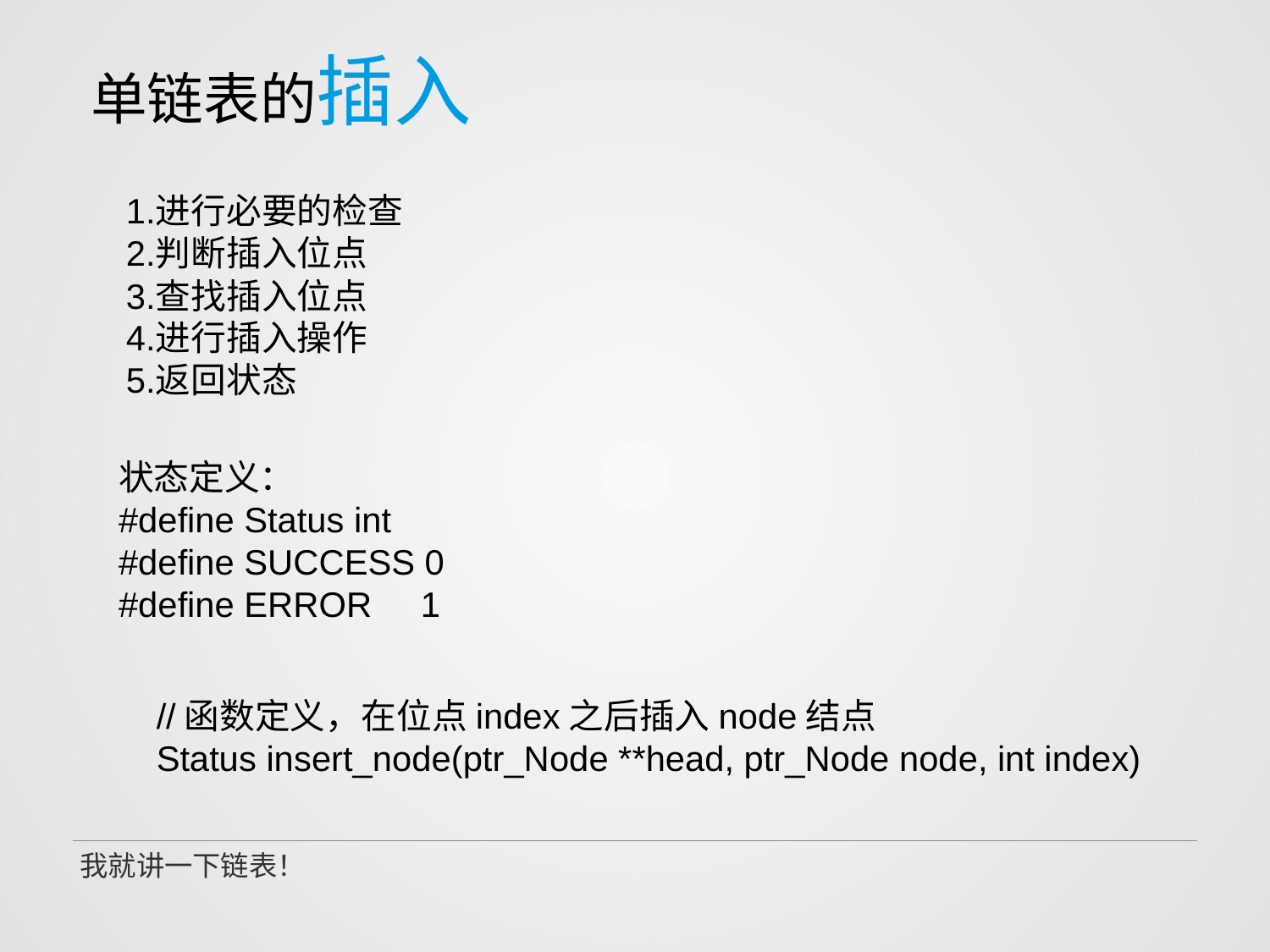

单链表的插入
进行必要的检查
判断插入位点
查找插入位点
进行插入操作
返回状态
状态定义：
#define Status int
#define SUCCESS 0
#define ERROR     1
//函数定义，在位点index之后插入node结点
Status insert_node(ptr_Node **head, ptr_Node node, int index)
我就讲一下链表！